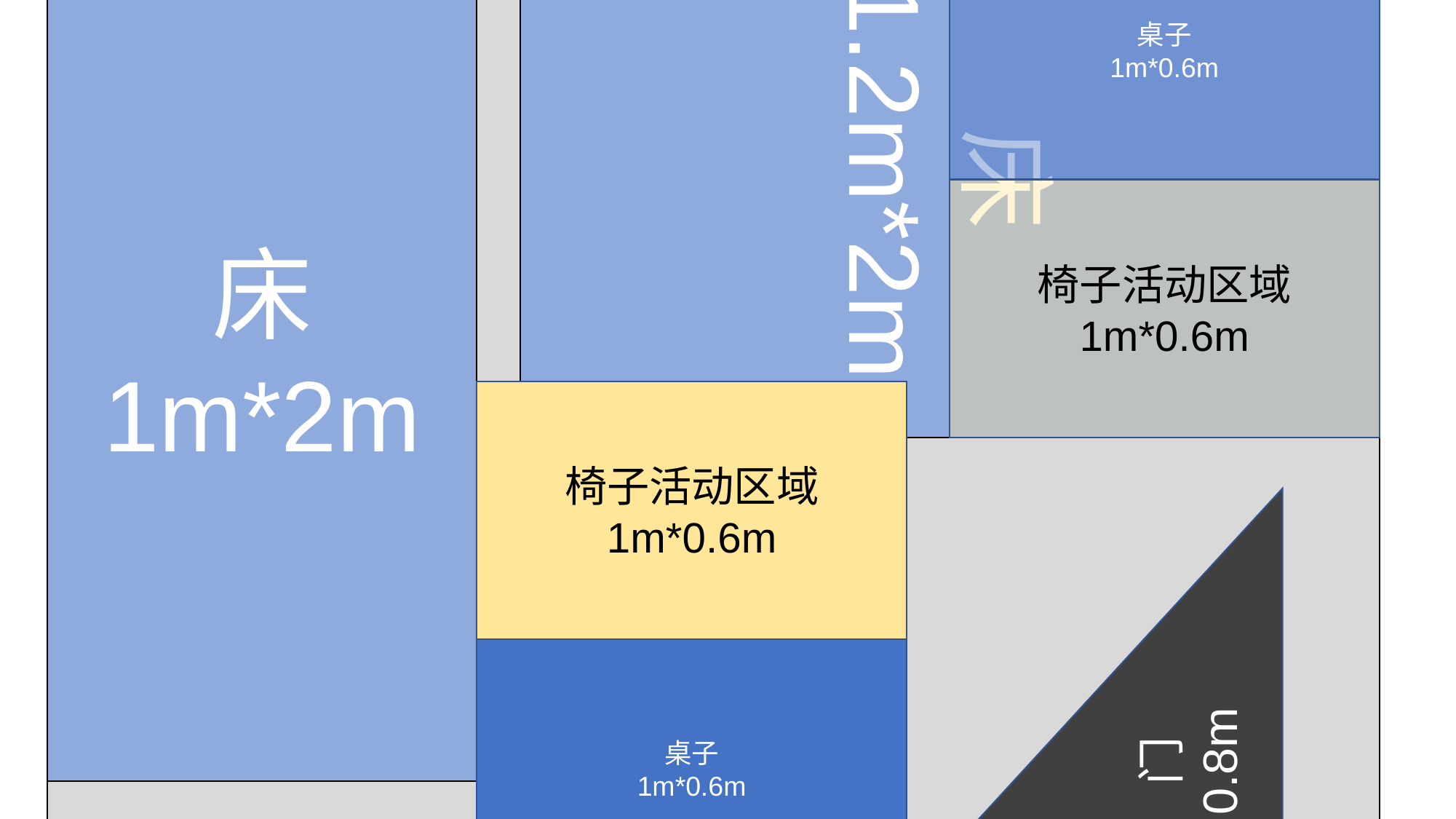

床
1.2m*2m
桌子
1m*0.6m

床
1m*2m
椅子活动区域
1m*0.6m
椅子活动区域
1m*0.6m
门
0.8m
桌子
1m*0.6m